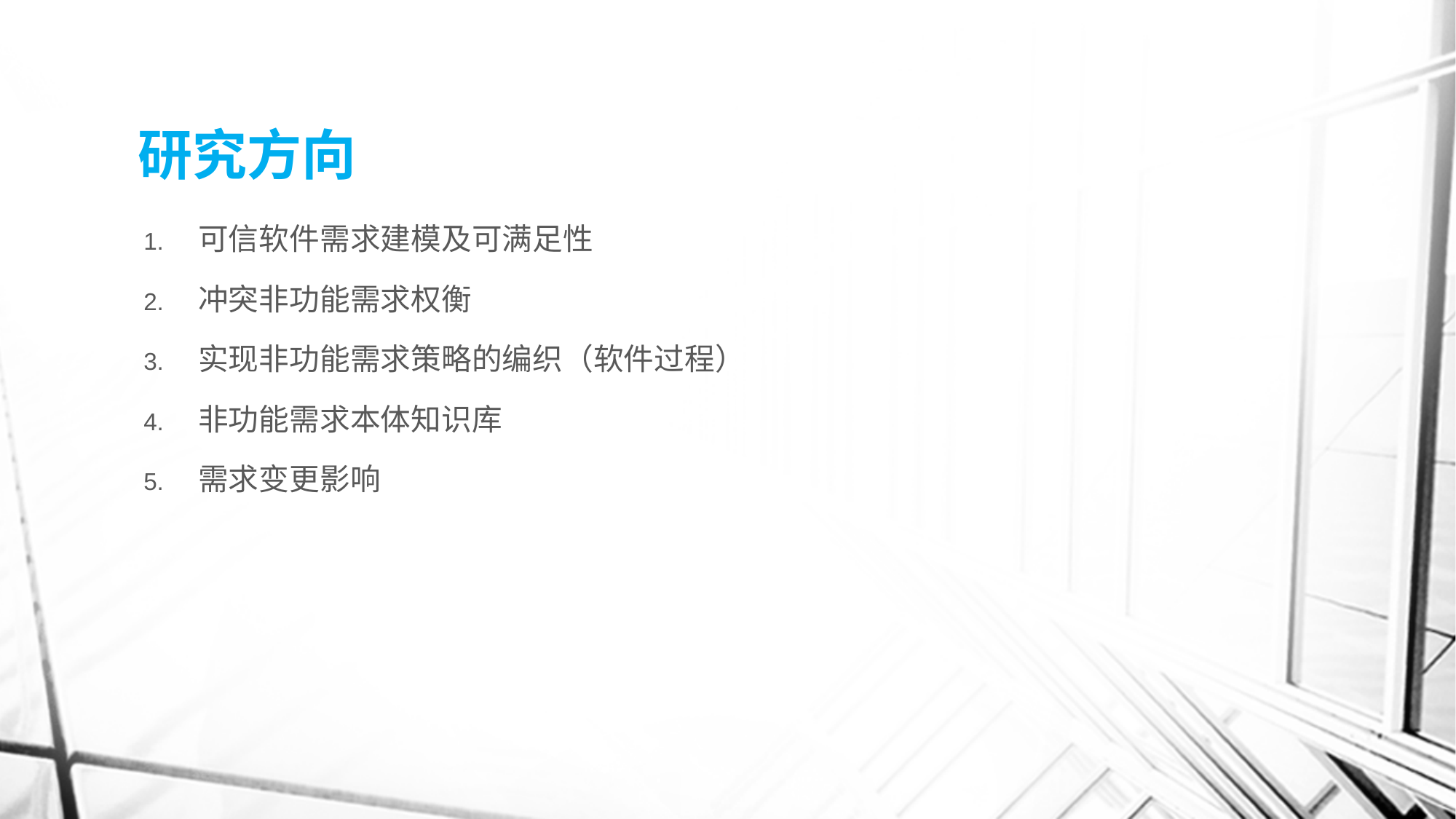

# 研究方向
可信软件需求建模及可满足性
冲突非功能需求权衡
实现非功能需求策略的编织（软件过程）
非功能需求本体知识库
需求变更影响